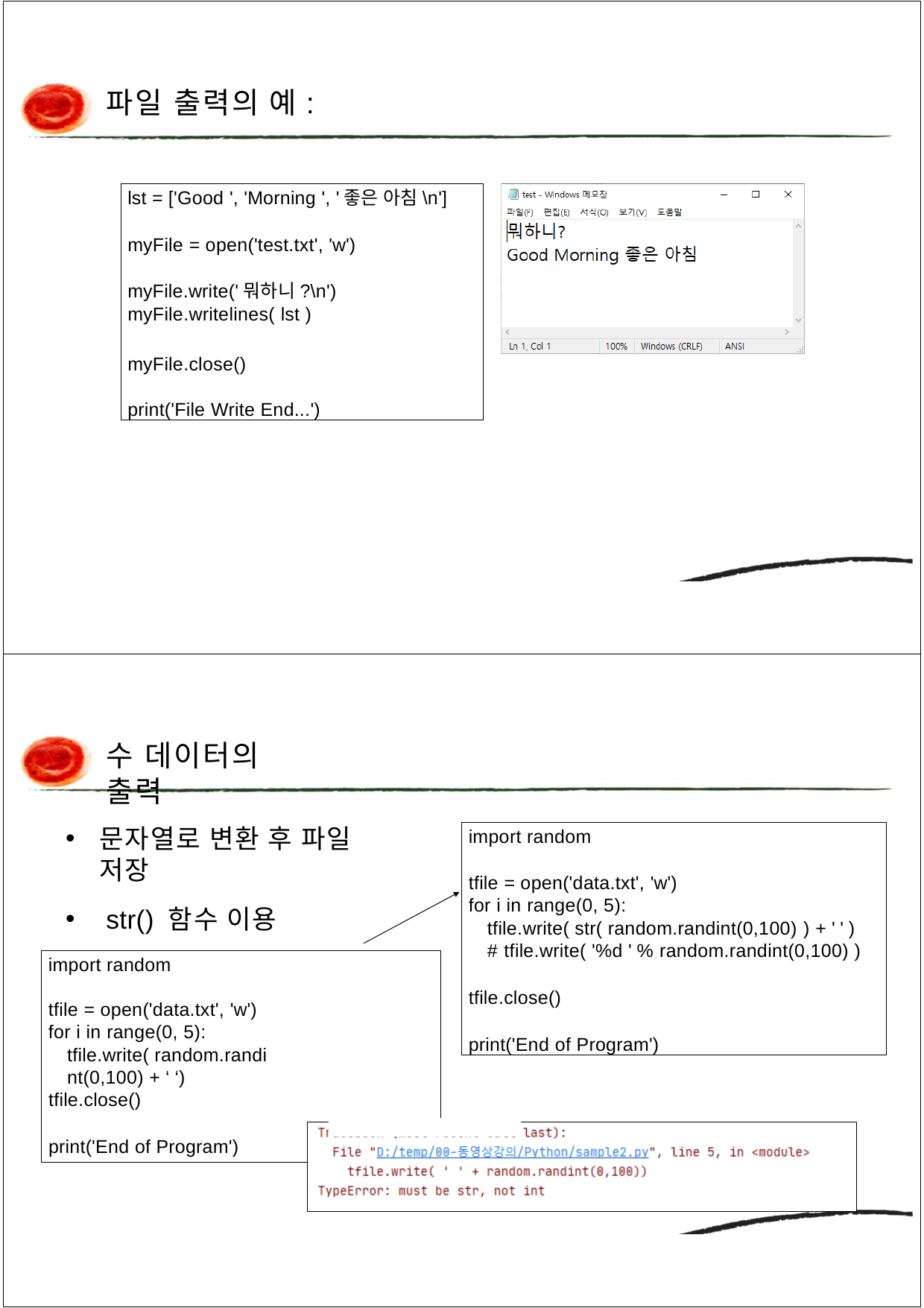

파일 출력의 예:
lst = ['Good ', 'Morning ', '좋은 아침\n']

myFile = open('test.txt', 'w')

myFile.write('뭐하니?\n')  myFile.writelines( lst )
myFile.close()  print('File Write End...')

수 데이터의 출력
문자열로 변환 후 파일 저장
str() 함수 이용
import random

tfile = open('data.txt', 'w')  for i in range(0, 5):
tfile.write( str( random.randint(0,100) ) + ' ' )  # tfile.write( '%d ' % random.randint(0,100) )

tfile.close()

print('End of Program')

import random
tfile = open('data.txt', 'w')  for i in range(0, 5):
tfile.write( random.randint(0,100) + ‘ ‘)
tfile.close()

print('End of Program')